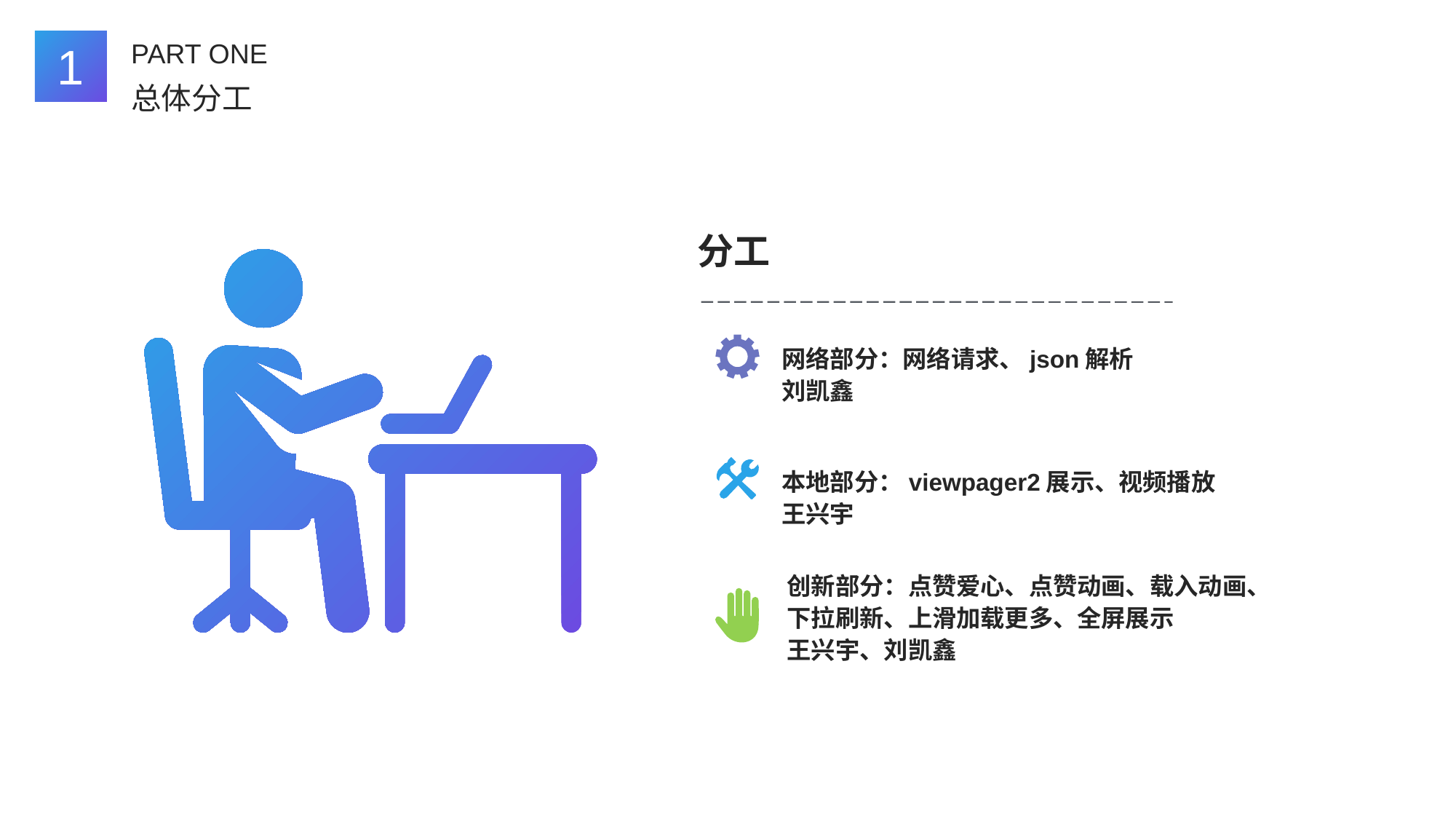

1
PART ONE
总体分工
分工

网络部分：网络请求、json解析
刘凯鑫

本地部分：viewpager2展示、视频播放
王兴宇
创新部分：点赞爱心、点赞动画、载入动画、
下拉刷新、上滑加载更多、全屏展示
王兴宇、刘凯鑫